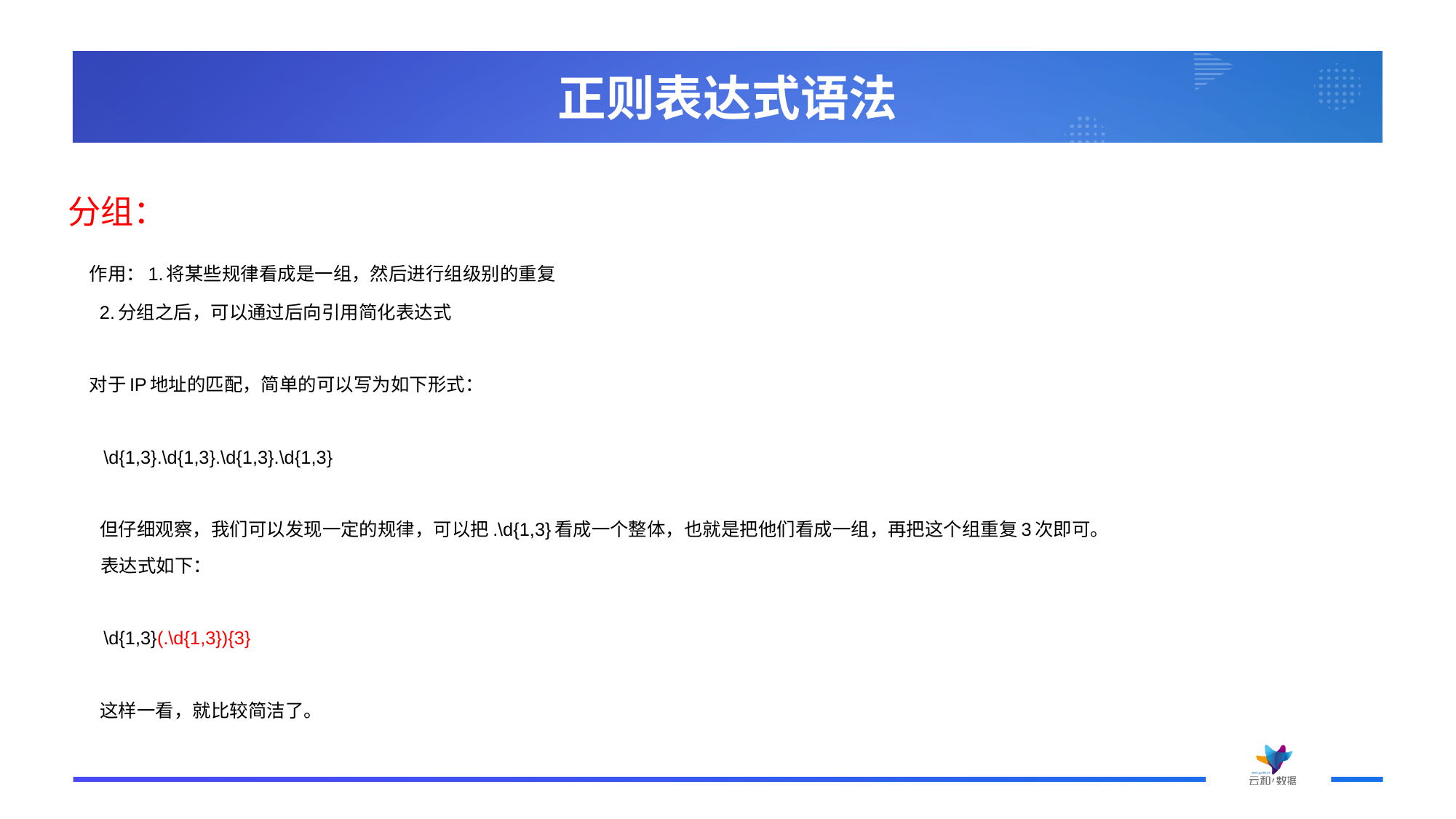

# 正则表达式语法
分组：
	作用：1.将某些规律看成是一组，然后进行组级别的重复
		  2.分组之后，可以通过后向引用简化表达式

	对于IP地址的匹配，简单的可以写为如下形式：

       \d{1,3}.\d{1,3}.\d{1,3}.\d{1,3}

       但仔细观察，我们可以发现一定的规律，可以把.\d{1,3}看成一个整体，也就是把他们看成一组，再把这个组重复3次即可。
	  表达式如下：

       \d{1,3}(.\d{1,3}){3}

       这样一看，就比较简洁了。